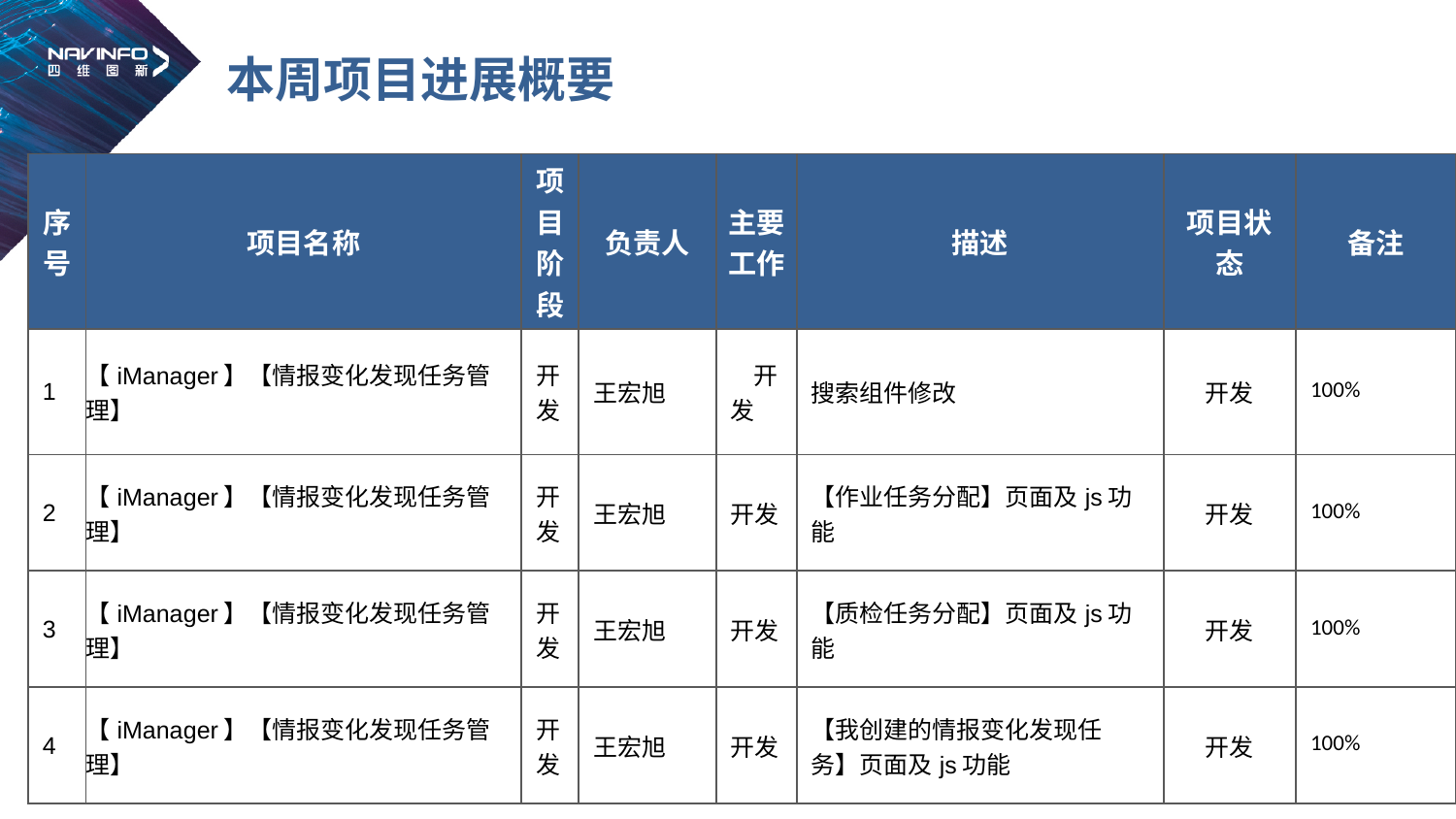

# 本周项目进展概要
| 序号 | 项目名称 | 项目阶段 | 负责人 | 主要工作 | 描述 | 项目状态 | 备注 |
| --- | --- | --- | --- | --- | --- | --- | --- |
| 1 | 【iManager】【情报变化发现任务管理】 | 开发 | 王宏旭 | 开发 | 搜索组件修改 | 开发 | 100% |
| 2 | 【iManager】【情报变化发现任务管理】 | 开发 | 王宏旭 | 开发 | 【作业任务分配】页面及js功能 | 开发 | 100% |
| 3 | 【iManager】【情报变化发现任务管理】 | 开发 | 王宏旭 | 开发 | 【质检任务分配】页面及js功能 | 开发 | 100% |
| 4 | 【iManager】【情报变化发现任务管理】 | 开发 | 王宏旭 | 开发 | 【我创建的情报变化发现任务】页面及js功能 | 开发 | 100% |